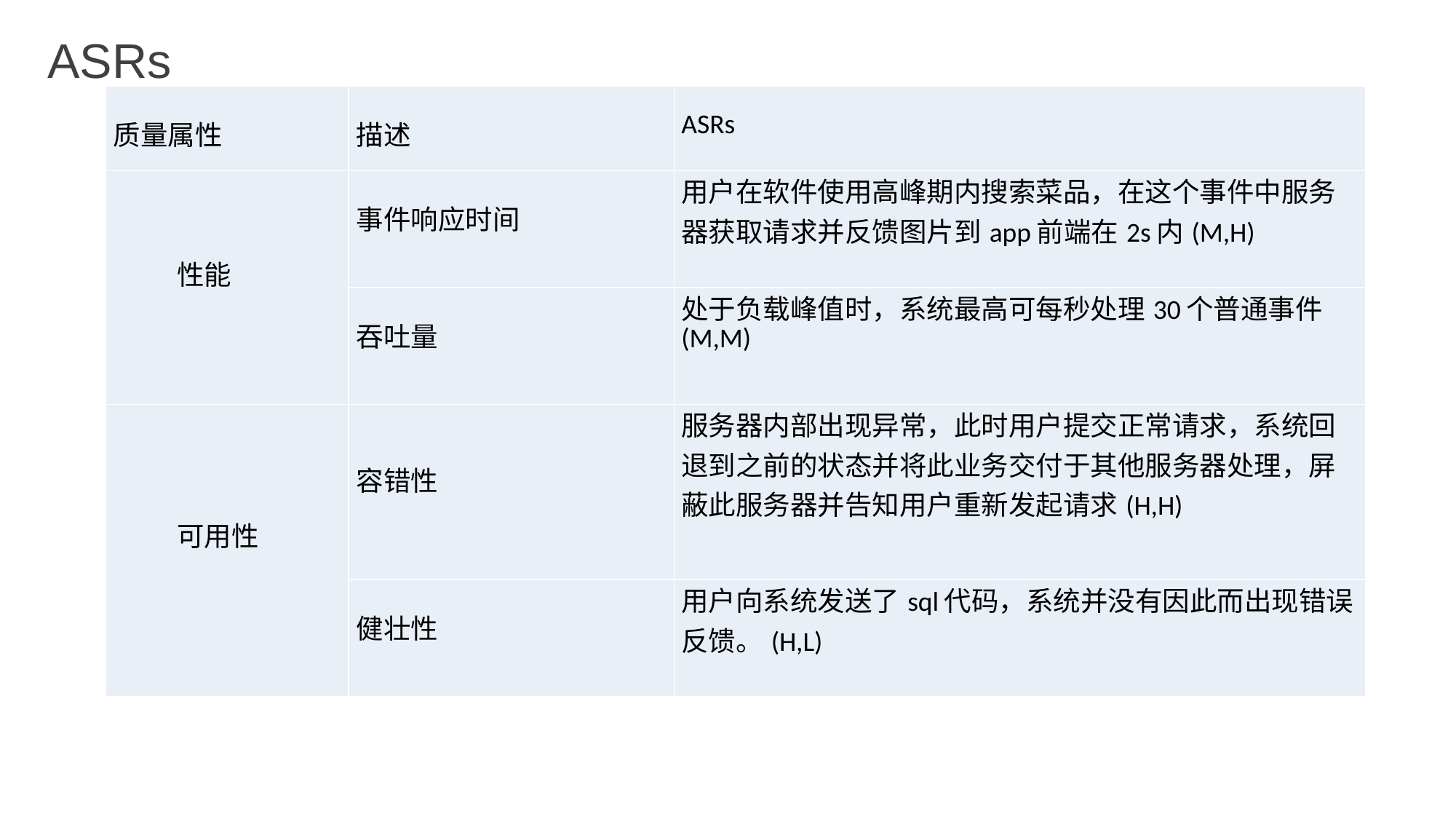

ASRs
| 质量属性 | 描述 | ASRs |
| --- | --- | --- |
| 性能 | 事件响应时间 | 用户在软件使用高峰期内搜索菜品，在这个事件中服务器获取请求并反馈图片到app前端在2s内(M,H) |
|  | 吞吐量 | 处于负载峰值时，系统最高可每秒处理30个普通事件(M,M) |
| 可用性 | 容错性 | 服务器内部出现异常，此时用户提交正常请求，系统回退到之前的状态并将此业务交付于其他服务器处理，屏蔽此服务器并告知用户重新发起请求(H,H) |
|  | 健壮性 | 用户向系统发送了sql代码，系统并没有因此而出现错误反馈。(H,L) |
DESTINY
FREEDOM